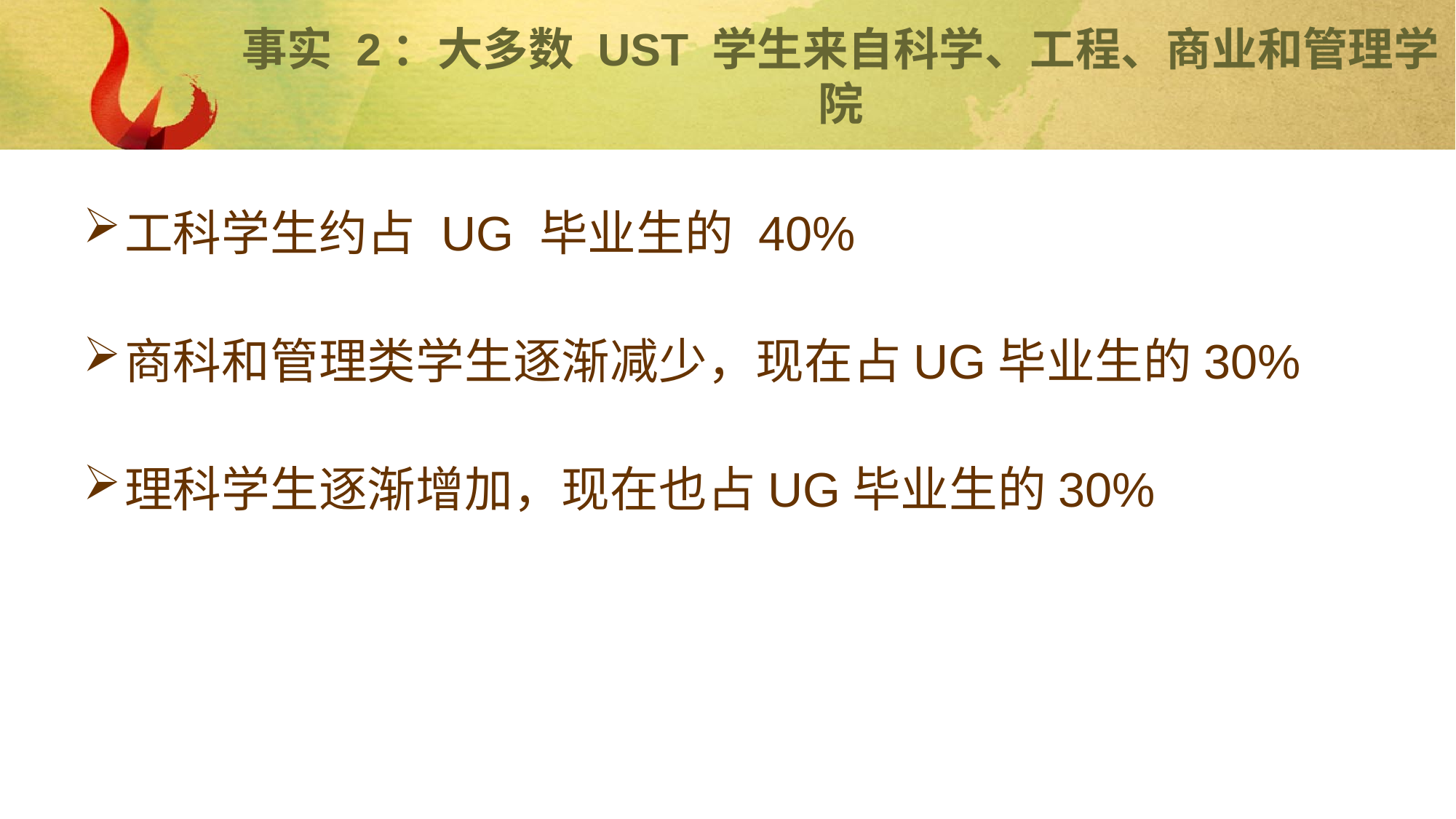

# 事实 2：大多数 UST 学生来自科学、工程、商业和管理学院
工科学生约占 UG 毕业生的 40%

商科和管理类学生逐渐减少，现在占UG毕业生的30%

理科学生逐渐增加，现在也占UG毕业生的30%
6